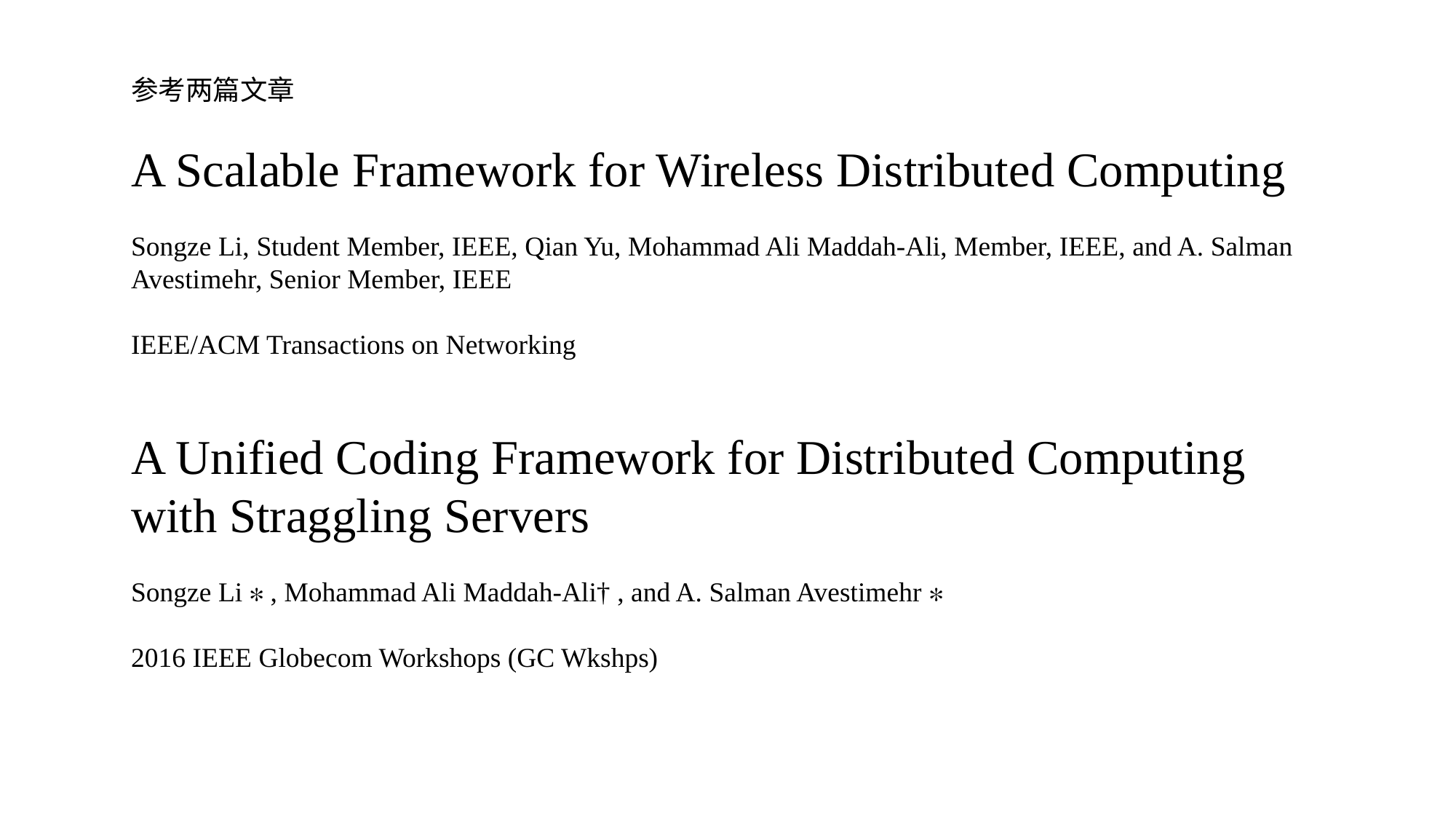

参考两篇文章

A Scalable Framework for Wireless Distributed Computing

Songze Li, Student Member, IEEE, Qian Yu, Mohammad Ali Maddah-Ali, Member, IEEE, and A. Salman Avestimehr, Senior Member, IEEE

IEEE/ACM Transactions on Networking

A Unified Coding Framework for Distributed Computing with Straggling Servers

Songze Li ∗ , Mohammad Ali Maddah-Ali† , and A. Salman Avestimehr ∗

2016 IEEE Globecom Workshops (GC Wkshps)